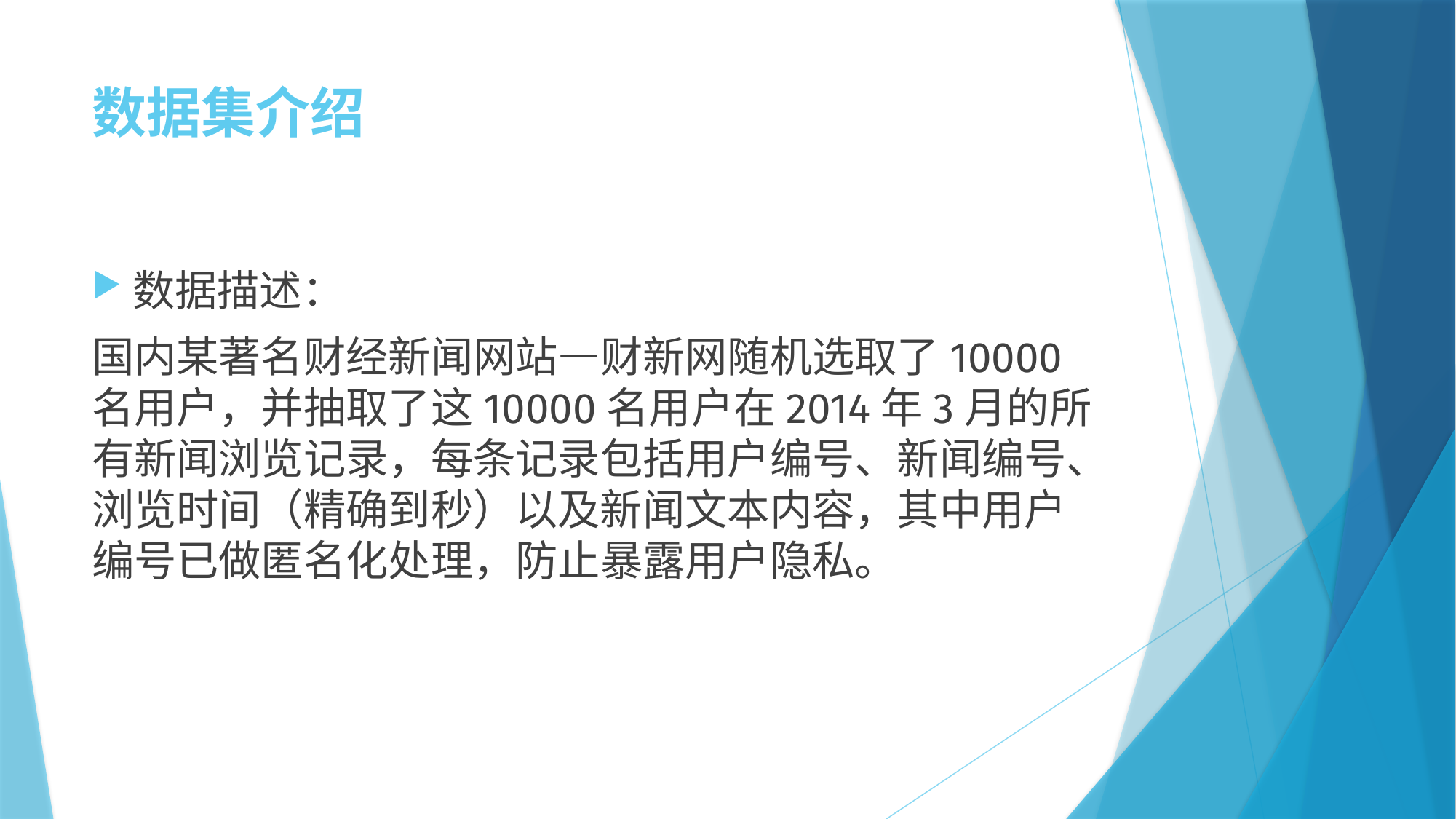

# 数据集介绍
数据描述：
国内某著名财经新闻网站—财新网随机选取了10000名用户，并抽取了这10000名用户在2014年3月的所有新闻浏览记录，每条记录包括用户编号、新闻编号、浏览时间（精确到秒）以及新闻文本内容，其中用户编号已做匿名化处理，防止暴露用户隐私。